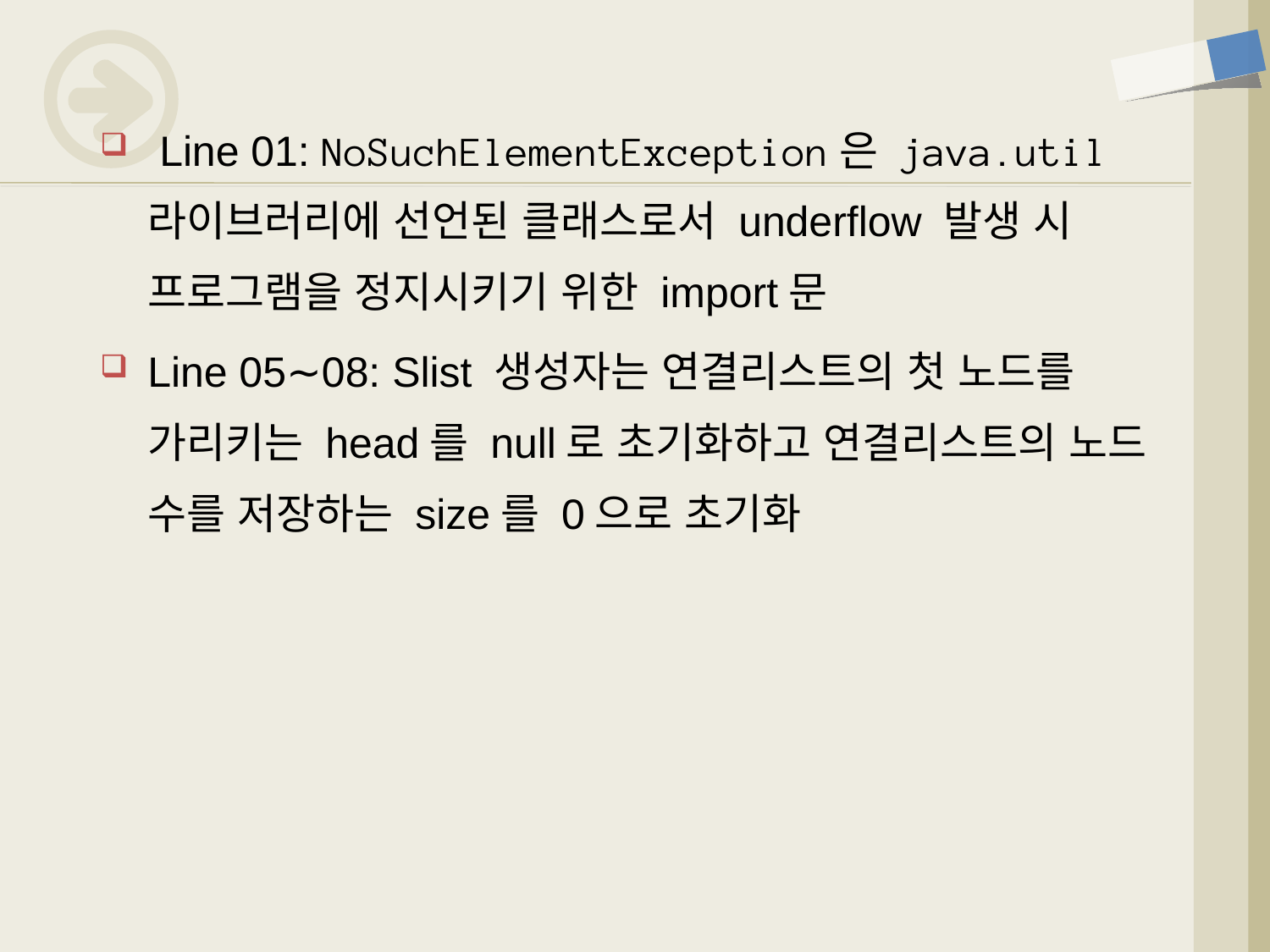

Line 01: NoSuchElementException은 java.util 라이브러리에 선언된 클래스로서 underflow 발생 시 프로그램을 정지시키기 위한 import문
Line 05∼08: Slist 생성자는 연결리스트의 첫 노드를 가리키는 head를 null로 초기화하고 연결리스트의 노드 수를 저장하는 size를 0으로 초기화